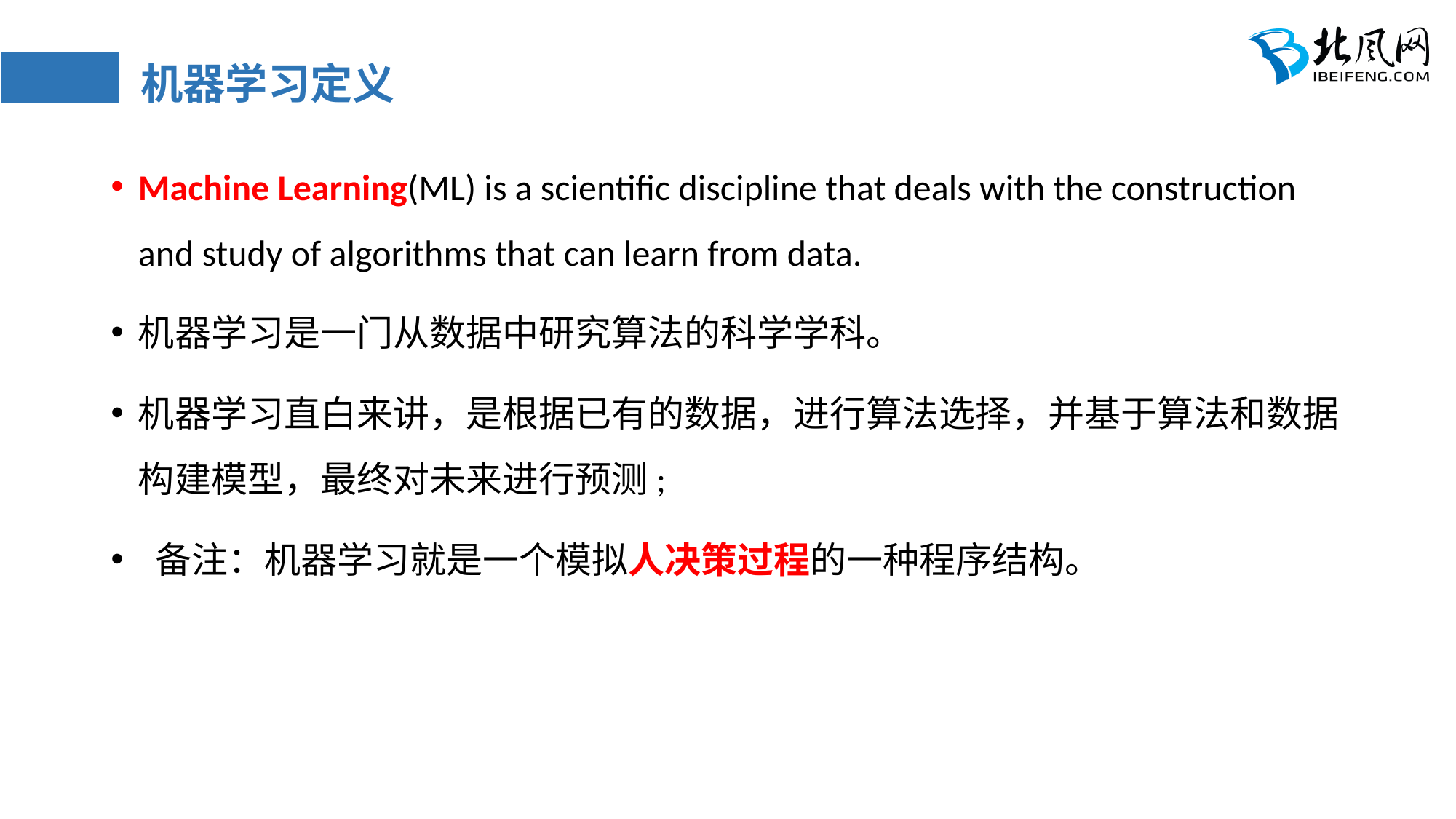

# 机器学习定义
Machine Learning(ML) is a scientific discipline that deals with the construction and study of algorithms that can learn from data.
机器学习是一门从数据中研究算法的科学学科。
机器学习直白来讲，是根据已有的数据，进行算法选择，并基于算法和数据构建模型，最终对未来进行预测;
 备注：机器学习就是一个模拟人决策过程的一种程序结构。